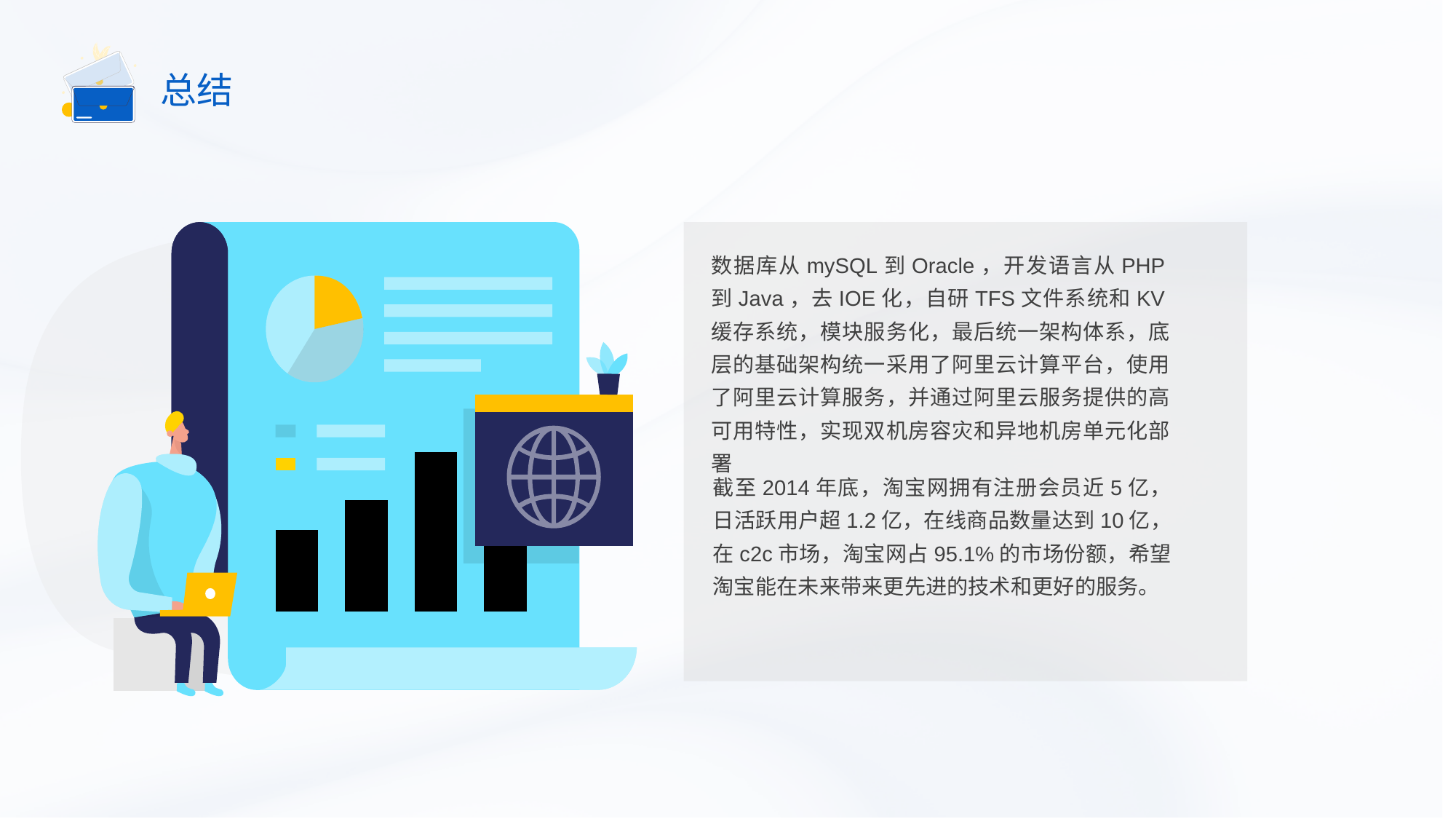

总结

数据库从mySQL到Oracle，开发语言从PHP到Java，去IOE化，自研TFS文件系统和KV缓存系统，模块服务化，最后统一架构体系，底层的基础架构统一采用了阿里云计算平台，使用了阿里云计算服务，并通过阿里云服务提供的高可用特性，实现双机房容灾和异地机房单元化部署
截至2014年底，淘宝网拥有注册会员近5亿，日活跃用户超1.2亿，在线商品数量达到10亿，在c2c市场，淘宝网占95.1%的市场份额，希望淘宝能在未来带来更先进的技术和更好的服务。